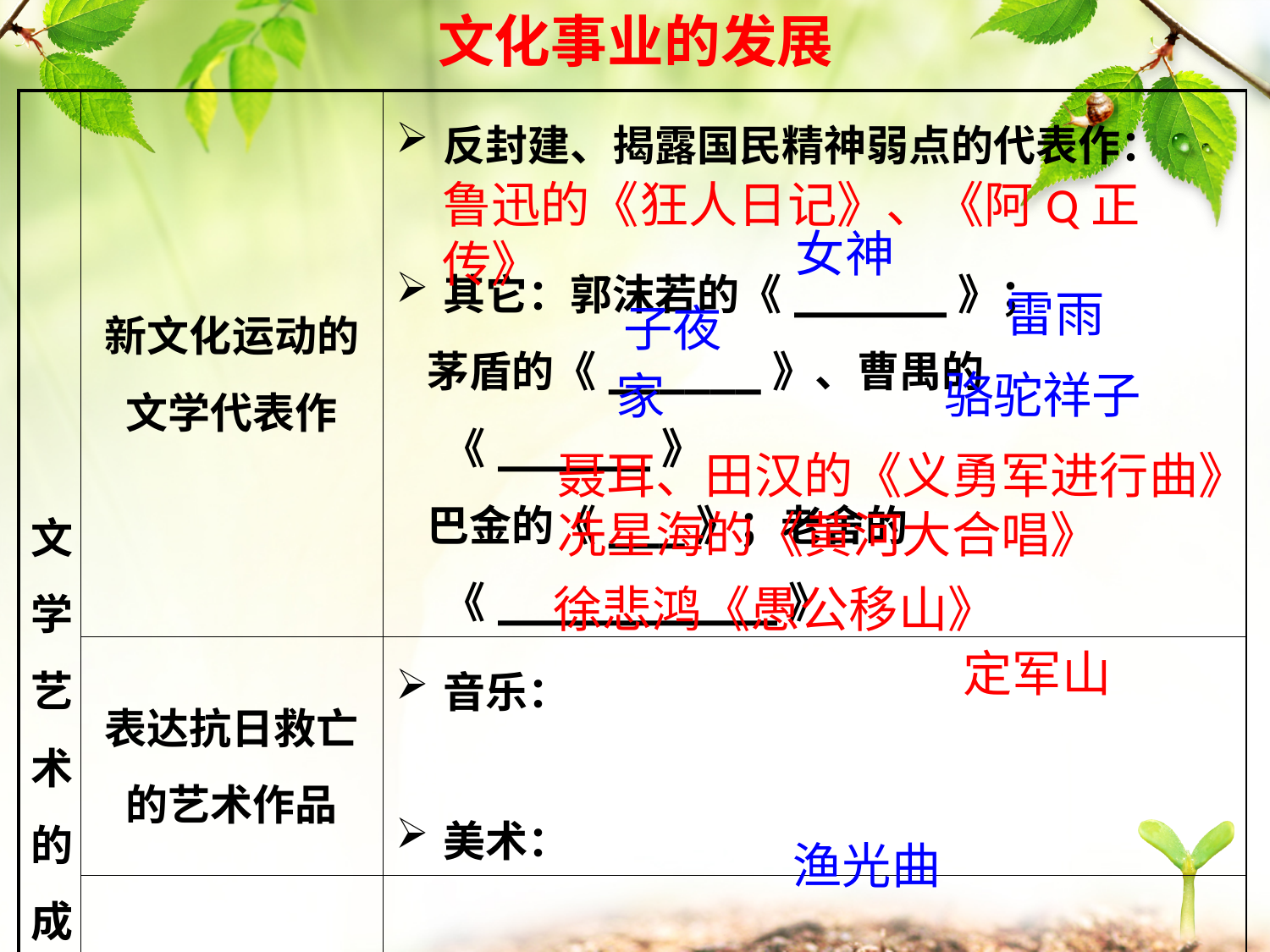

文化事业的发展
| 文学艺术的成就 | 新文化运动的 文学代表作 | 反封建、揭露国民精神弱点的代表作： 其它：郭沫若的《\_\_\_\_\_\_》； 茅盾的《\_\_\_\_\_\_》、曹禺的《\_\_\_\_\_\_》 巴金的《\_\_\_》；老舍的《\_\_\_\_\_\_\_\_\_\_\_》 |
| --- | --- | --- |
|  | 表达抗日救亡的艺术作品 | 音乐： 美术： |
|  | 电影 | 第一部无声电影：1905年《\_\_\_\_\_\_\_\_\_》 其它有声电影： 赵丹、周璇等拍摄的《十字街头》、 《马路天使》、《\_\_\_\_\_\_\_\_\_》 |
鲁迅的《狂人日记》、《阿Q正传》
女神
雷雨
子夜
骆驼祥子
家
聂耳、田汉的《义勇军进行曲》
冼星海的《黄河大合唱》
徐悲鸿《愚公移山》
定军山
渔光曲